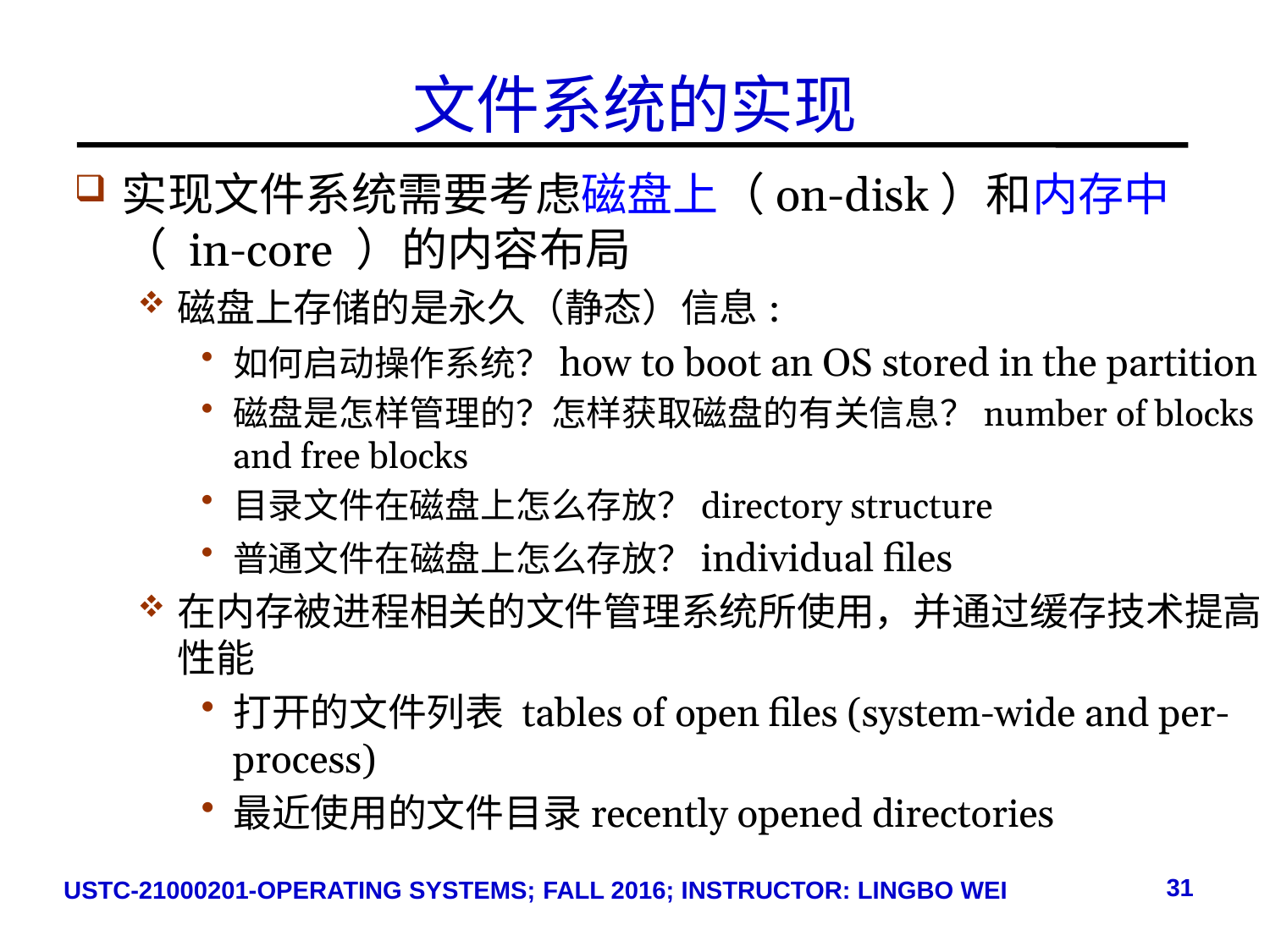

# 文件系统的实现
实现文件系统需要考虑磁盘上（on-disk）和内存中（ in-core ）的内容布局
磁盘上存储的是永久（静态）信息:
如何启动操作系统？how to boot an OS stored in the partition
磁盘是怎样管理的？怎样获取磁盘的有关信息？number of blocks and free blocks
目录文件在磁盘上怎么存放？directory structure
普通文件在磁盘上怎么存放？individual files
在内存被进程相关的文件管理系统所使用，并通过缓存技术提高性能
打开的文件列表 tables of open files (system-wide and per-process)
最近使用的文件目录recently opened directories
31
USTC-21000201-OPERATING SYSTEMS; FALL 2016; INSTRUCTOR: LINGBO WEI